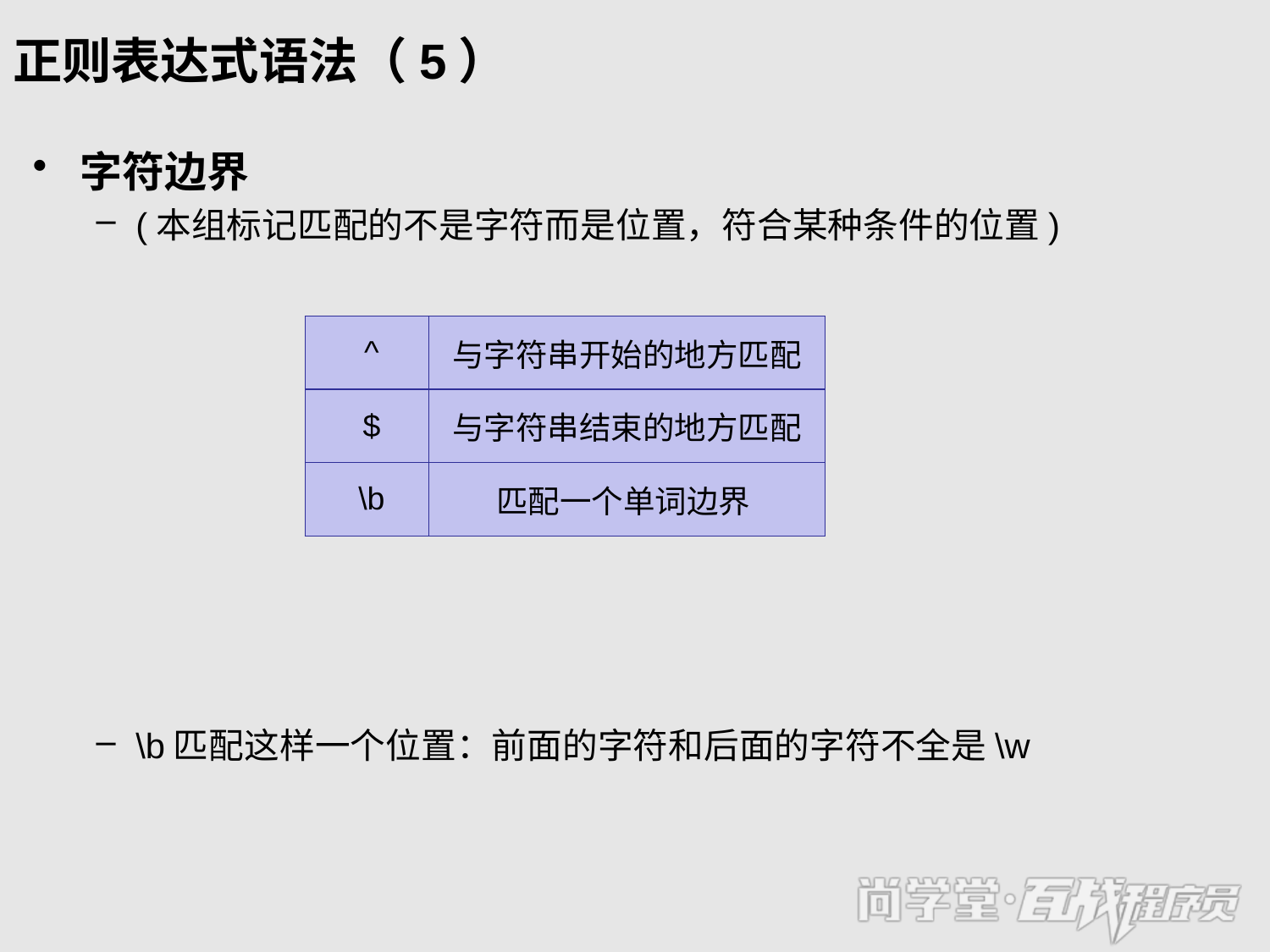

# 正则表达式语法（5）
字符边界
(本组标记匹配的不是字符而是位置，符合某种条件的位置)

\b匹配这样一个位置：前面的字符和后面的字符不全是\w

| ^ | 与字符串开始的地方匹配 |
| --- | --- |
| $ | 与字符串结束的地方匹配 |
| \b | 匹配一个单词边界 |